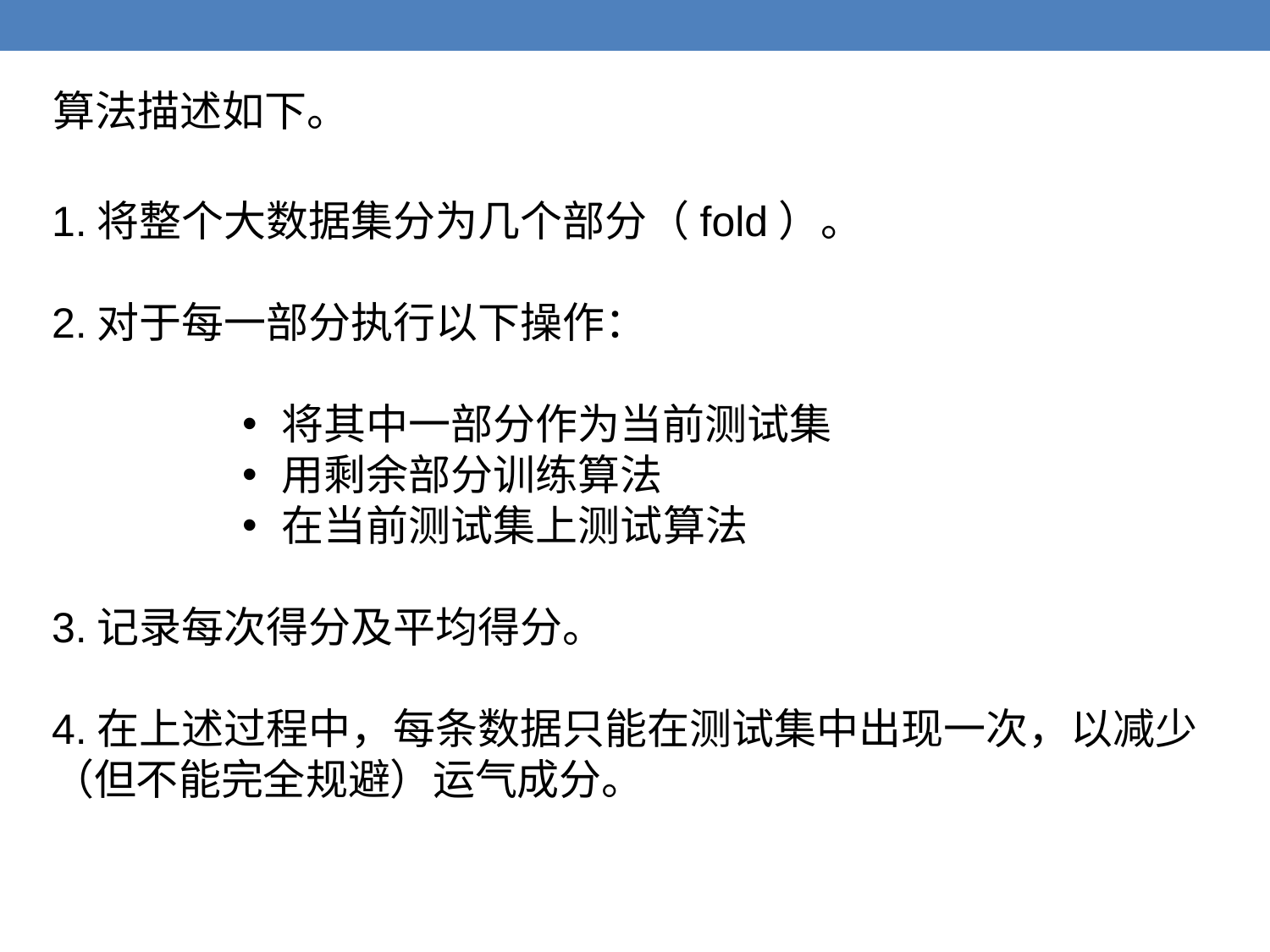

算法描述如下。
1.将整个大数据集分为几个部分（fold）。

2.对于每一部分执行以下操作：

将其中一部分作为当前测试集
用剩余部分训练算法
在当前测试集上测试算法

3.记录每次得分及平均得分。

4.在上述过程中，每条数据只能在测试集中出现一次，以减少（但不能完全规避）运气成分。